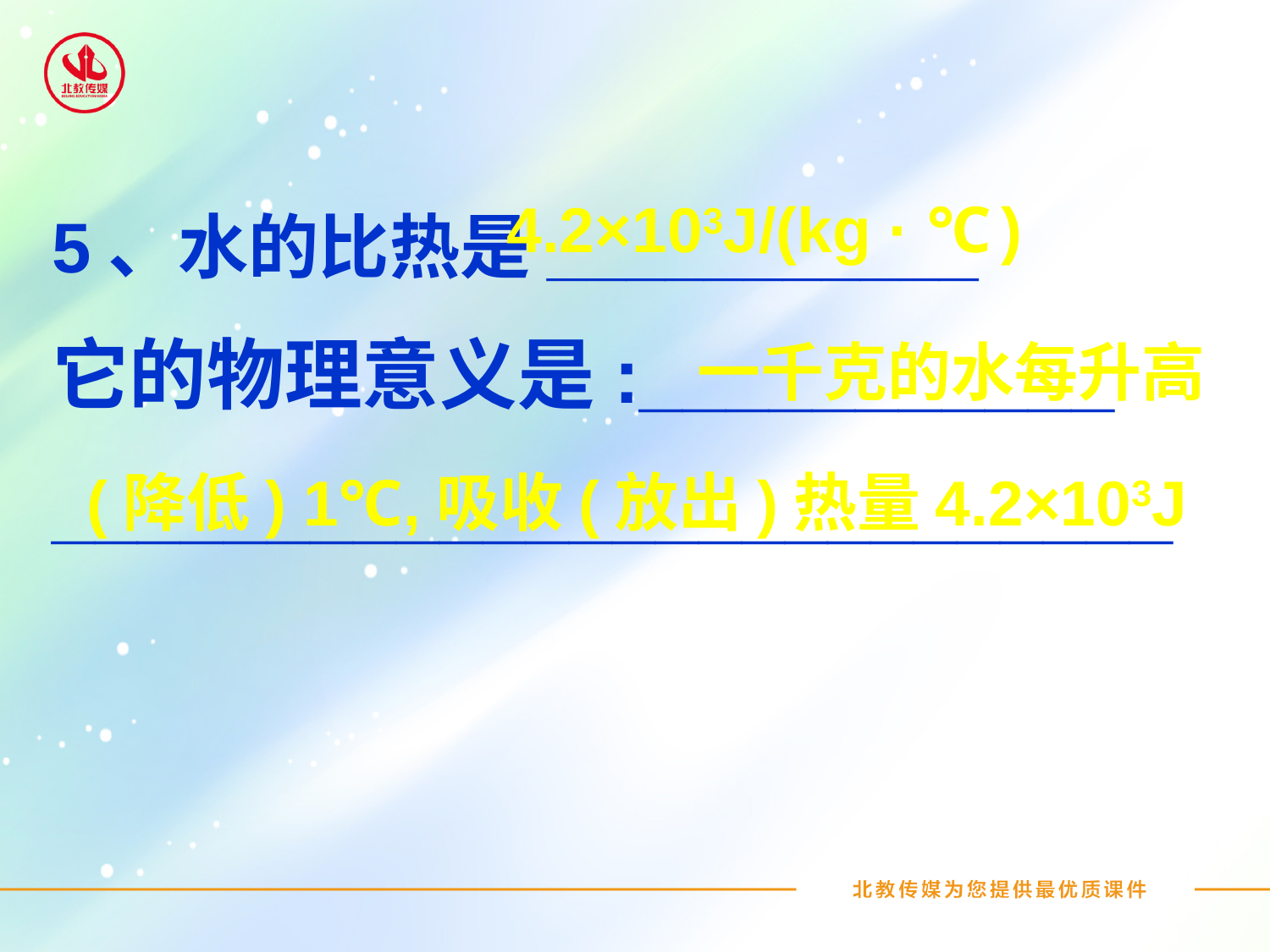

4.2×103J/(kg · ℃)
5、水的比热是___________
它的物理意义是:___________
__________________________
一千克的水每升高
(降低) 1℃,吸收(放出)热量4.2×103J